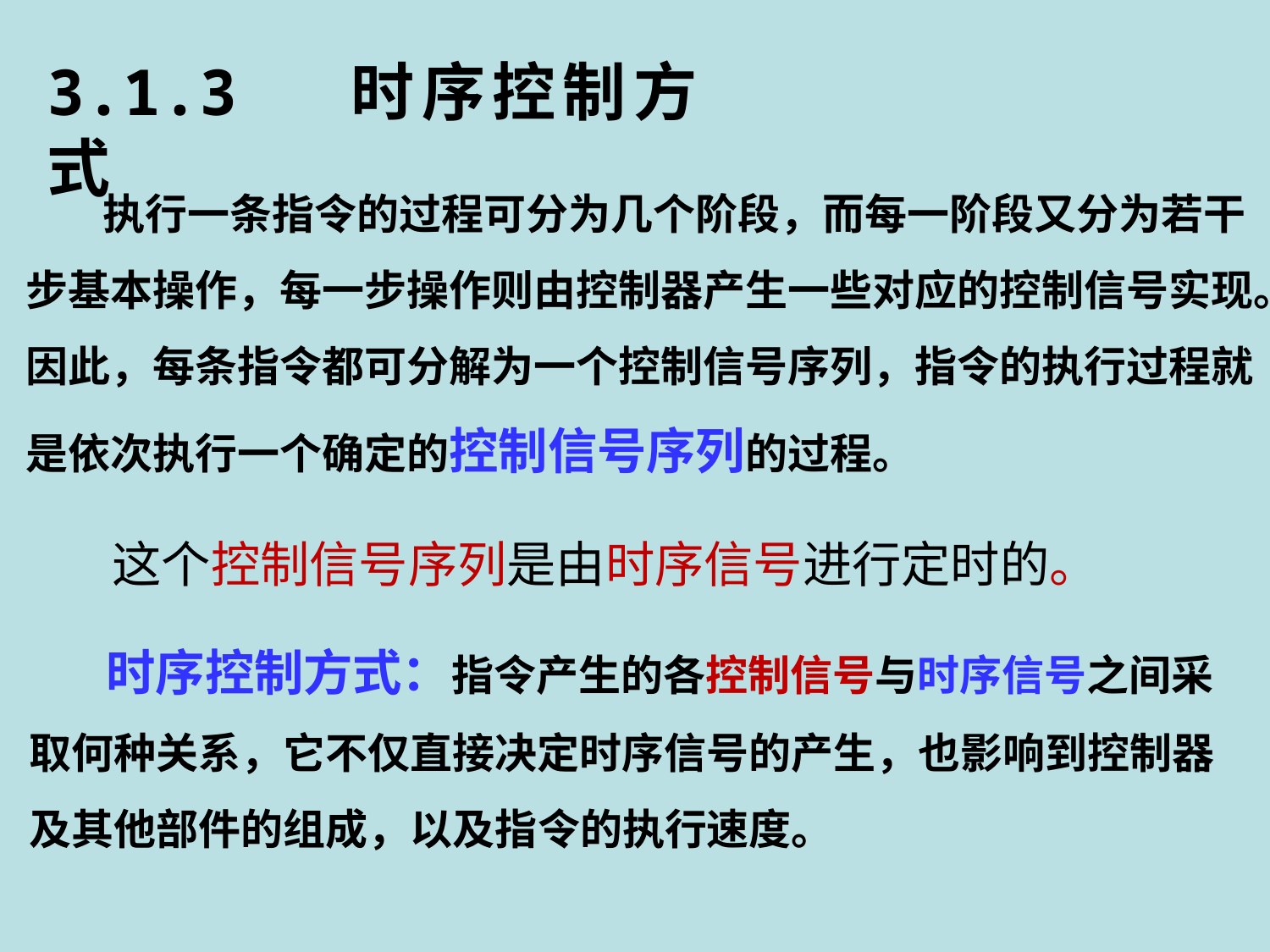

3.1.3  时序控制方式
       执行一条指令的过程可分为几个阶段，而每一阶段又分为若干步基本操作，每一步操作则由控制器产生一些对应的控制信号实现。因此，每条指令都可分解为一个控制信号序列，指令的执行过程就是依次执行一个确定的控制信号序列的过程。
        这个控制信号序列是由时序信号进行定时的。
       时序控制方式：指令产生的各控制信号与时序信号之间采取何种关系，它不仅直接决定时序信号的产生，也影响到控制器及其他部件的组成，以及指令的执行速度。